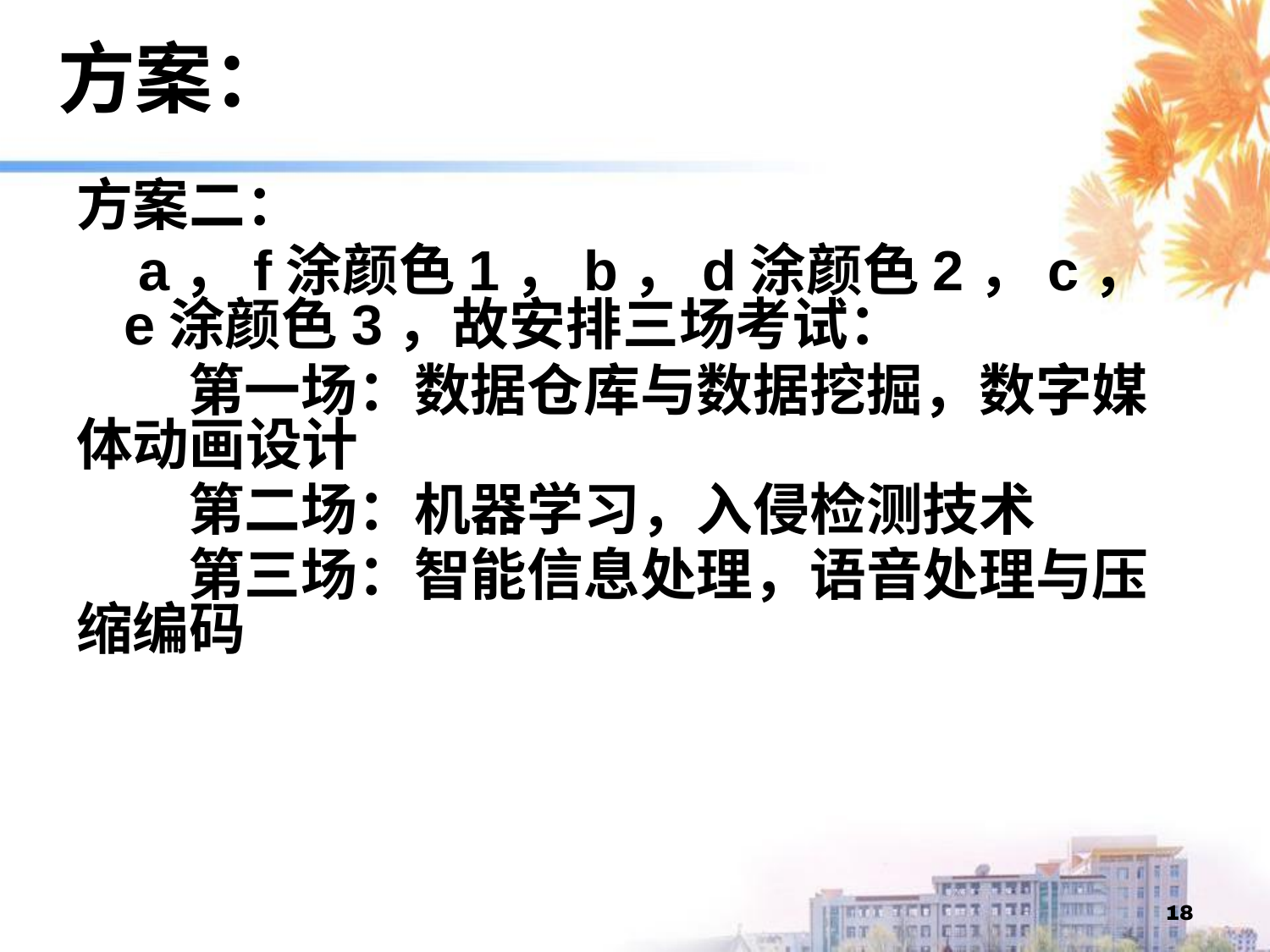

# 方案：
方案二：
    a，f涂颜色1，b，d涂颜色2，c，e涂颜色3，故安排三场考试：
第一场：数据仓库与数据挖掘，数字媒体动画设计
第二场：机器学习，入侵检测技术
第三场：智能信息处理，语音处理与压缩编码

18